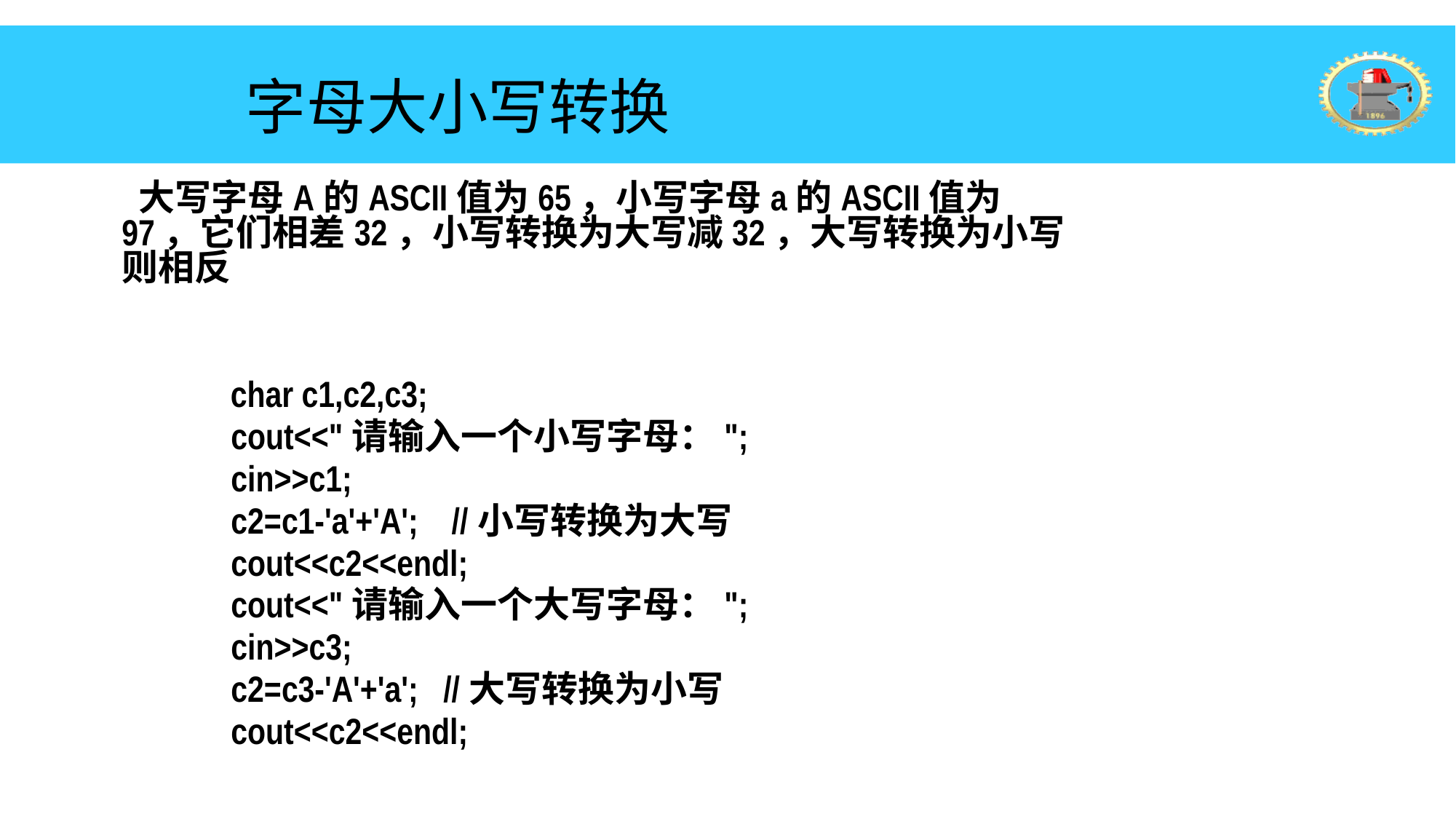

# 字母大小写转换
 大写字母A的ASCII值为65，小写字母a的ASCII值为97，它们相差32，小写转换为大写减32，大写转换为小写则相反

             char c1,c2,c3;
	cout<<"请输入一个小写字母：";
	cin>>c1;
	c2=c1-'a'+'A';    //小写转换为大写
	cout<<c2<<endl;
	cout<<"请输入一个大写字母：";
	cin>>c3;
	c2=c3-'A'+'a';   //大写转换为小写
	cout<<c2<<endl;
为字符型变量，cout<<a,显示的是某个字符，（int)a可将a强制转换为整形

#include<iostream>
using namespace std;
int main()
{
	char a;
	cin>>a;
	cout<<"a的ASCII码为："<<(int)a<<endl;
	return 0;
}